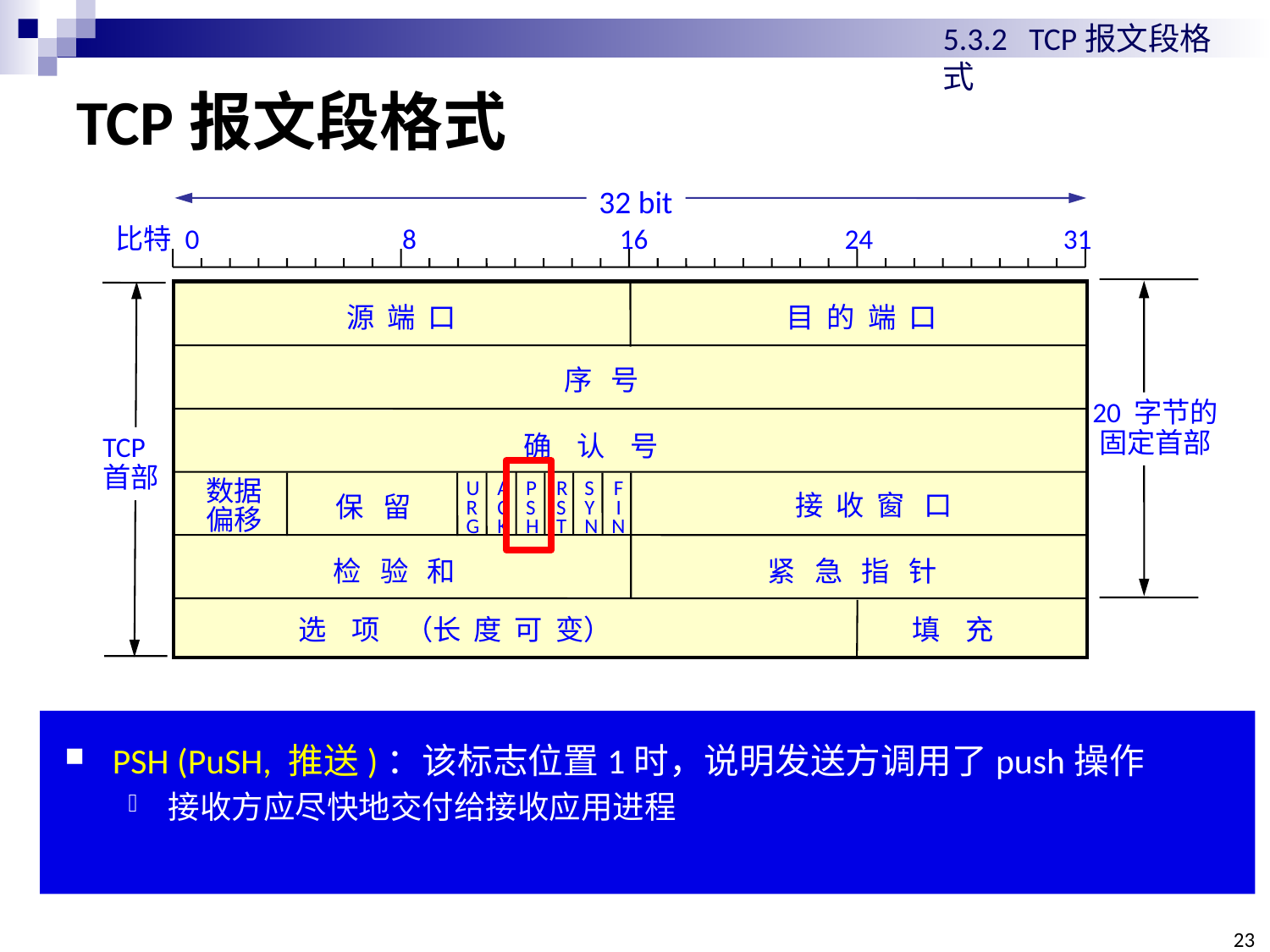

5.3.2   TCP报文段格式
# TCP报文段格式
32 bit

比特 0                                8                                16                               24                              31

源  端  口
目  的  端  口

序   号

确    认    号

数据
偏移
U
R
G
A
C
K
P
S
H
R
S
T
S
Y
N
F
I
N
保   留

检   验   和
紧   急   指   针

选    项    （长  度  可  变）
填    充
接  收  窗   口

20 字节的
固定首部

TCP
首部

PSH (PuSH, 推送)：该标志位置1时，说明发送方调用了push操作
接收方应尽快地交付给接收应用进程
23